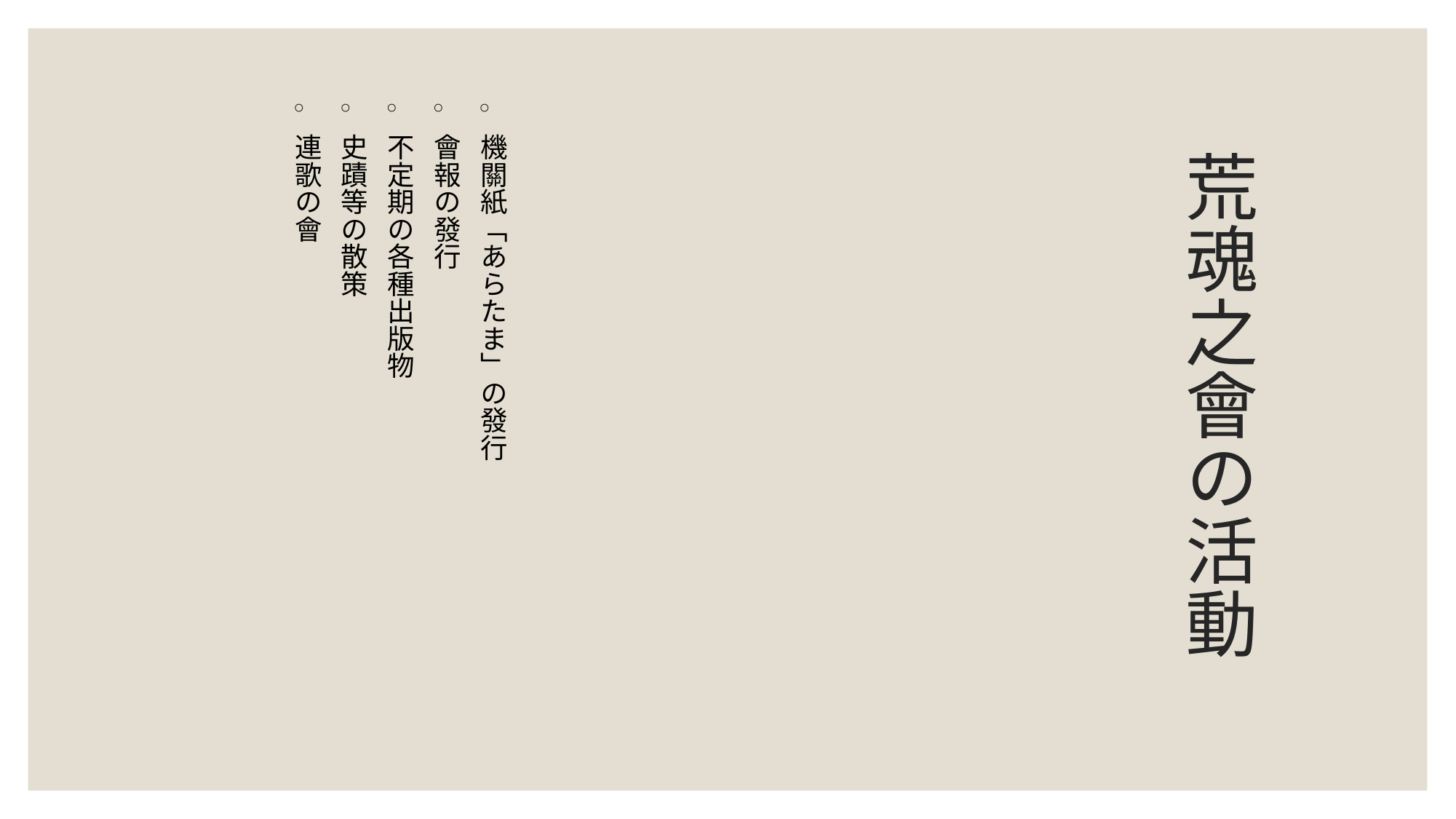

機關紙「あらたま」の發行
會報の發行
不定期の各種出版物
史蹟等の散策
連歌の會

# 荒魂之會の活動